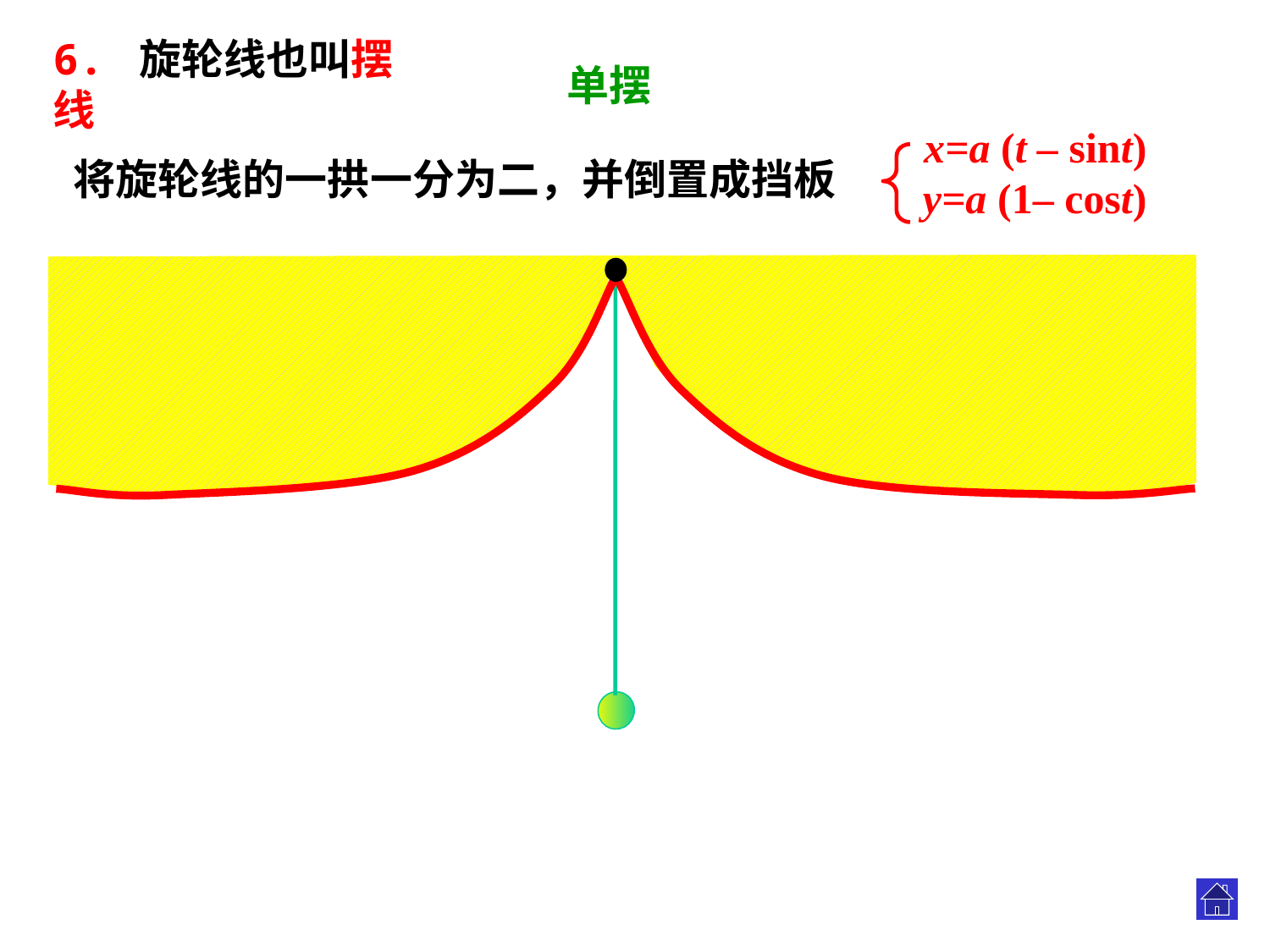

6. 旋轮线也叫摆线
单摆
x=a (t – sint)
y=a (1– cost)

将旋轮线的一拱一分为二，并倒置成挡板